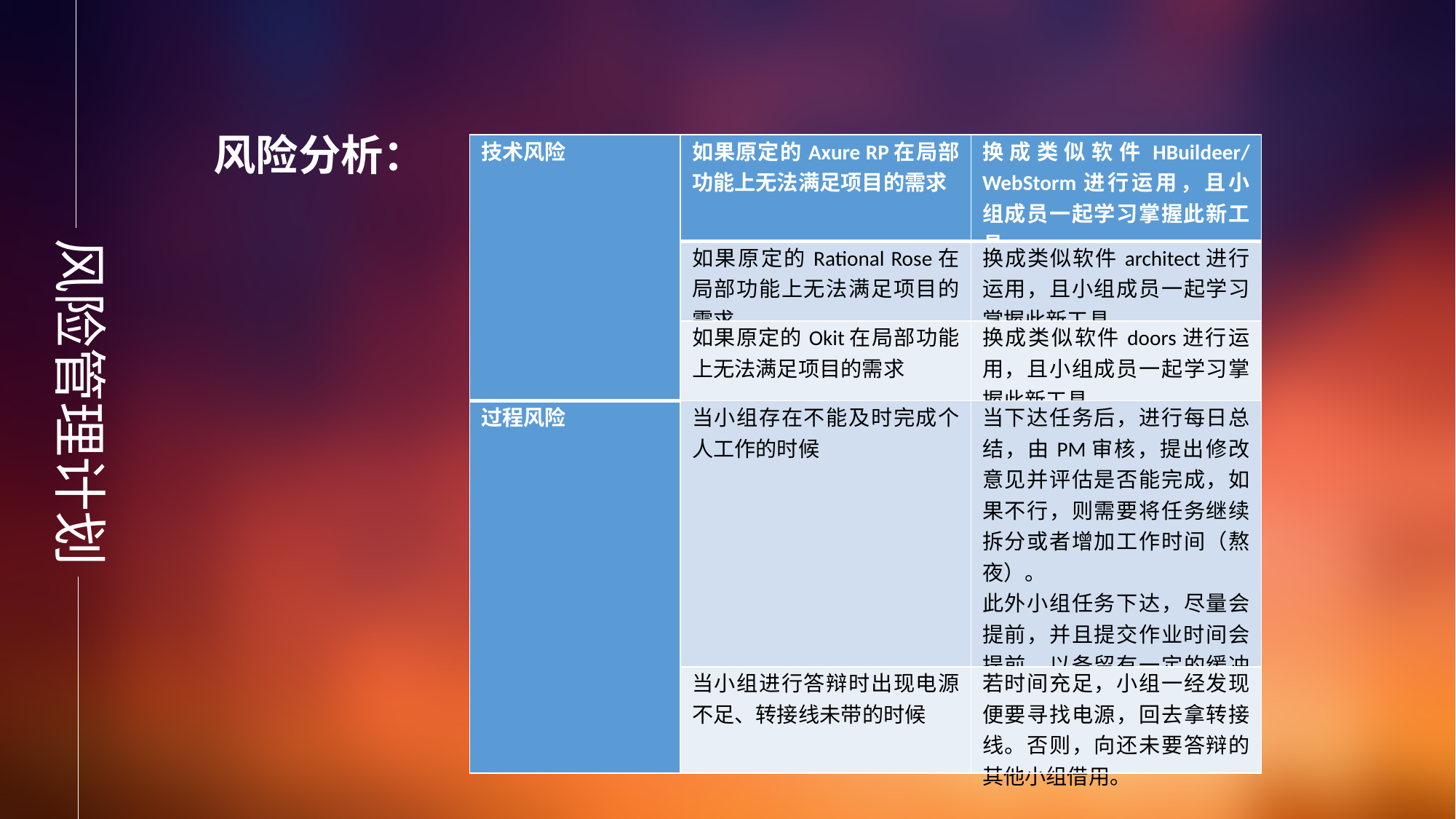

风险分析：
| 技术风险 | 如果原定的Axure RP在局部功能上无法满足项目的需求 | 换成类似软件HBuildeer/WebStorm进行运用，且小组成员一起学习掌握此新工具 |
| --- | --- | --- |
|  | 如果原定的Rational Rose在局部功能上无法满足项目的需求 | 换成类似软件architect进行运用，且小组成员一起学习掌握此新工具 |
|  | 如果原定的Okit在局部功能上无法满足项目的需求 | 换成类似软件doors进行运用，且小组成员一起学习掌握此新工具 |
| 过程风险 | 当小组存在不能及时完成个人工作的时候 | 当下达任务后，进行每日总结，由PM审核，提出修改意见并评估是否能完成，如果不行，则需要将任务继续拆分或者增加工作时间（熬夜）。 此外小组任务下达，尽量会提前，并且提交作业时间会提前，以备留有一定的缓冲时间 |
|  | 当小组进行答辩时出现电源不足、转接线未带的时候 | 若时间充足，小组一经发现便要寻找电源，回去拿转接线。否则，向还未要答辩的其他小组借用。 |
风险管理计划